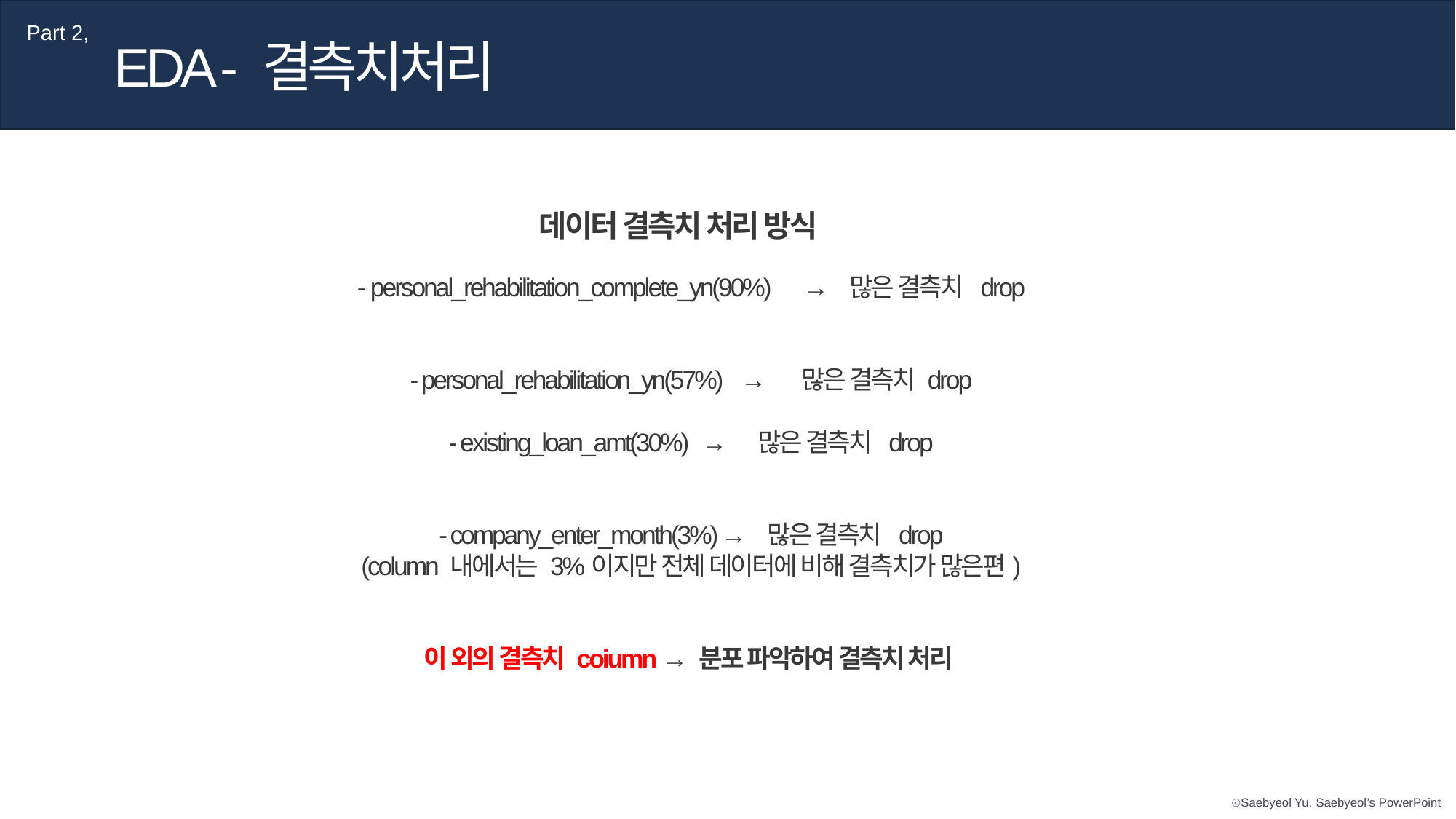

Part 2,
EDA - 결측치처리
데이터 결측치 처리 방식
- personal_rehabilitation_complete_yn(90%)       →   많은 결측치  drop

- personal_rehabilitation_yn(57%)    →      많은 결측치 drop

- existing_loan_amt(30%)   →     많은 결측치  drop

- company_enter_month(3%) →   많은 결측치  drop
(column 내에서는 3%이지만 전체 데이터에 비해 결측치가 많은편)

이 외의 결측치 coiumn → 분포 파악하여 결측치 처리